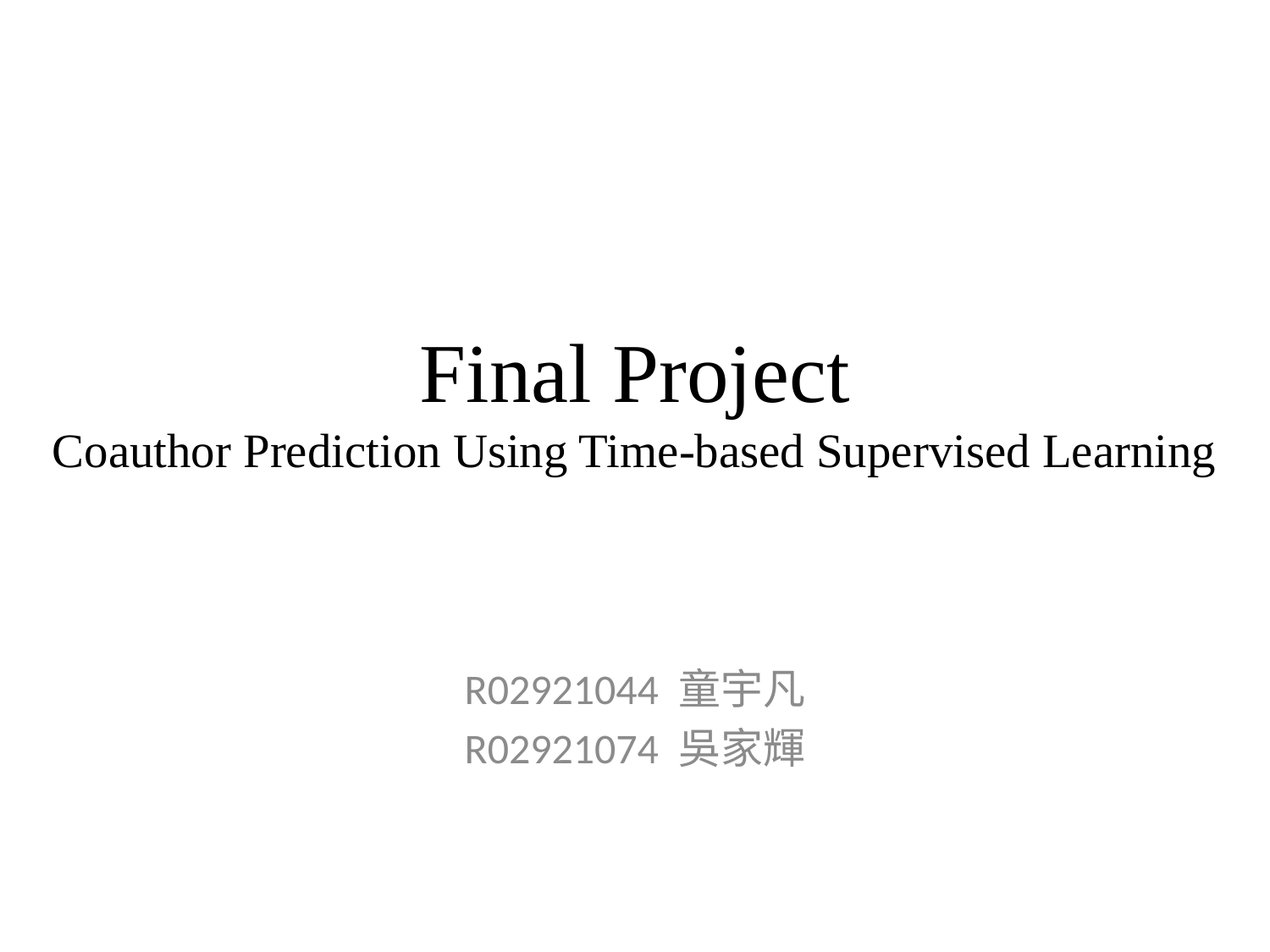

# Final Project Coauthor Prediction Using Time-based Supervised Learning
R02921044 童宇凡
R02921074 吳家輝